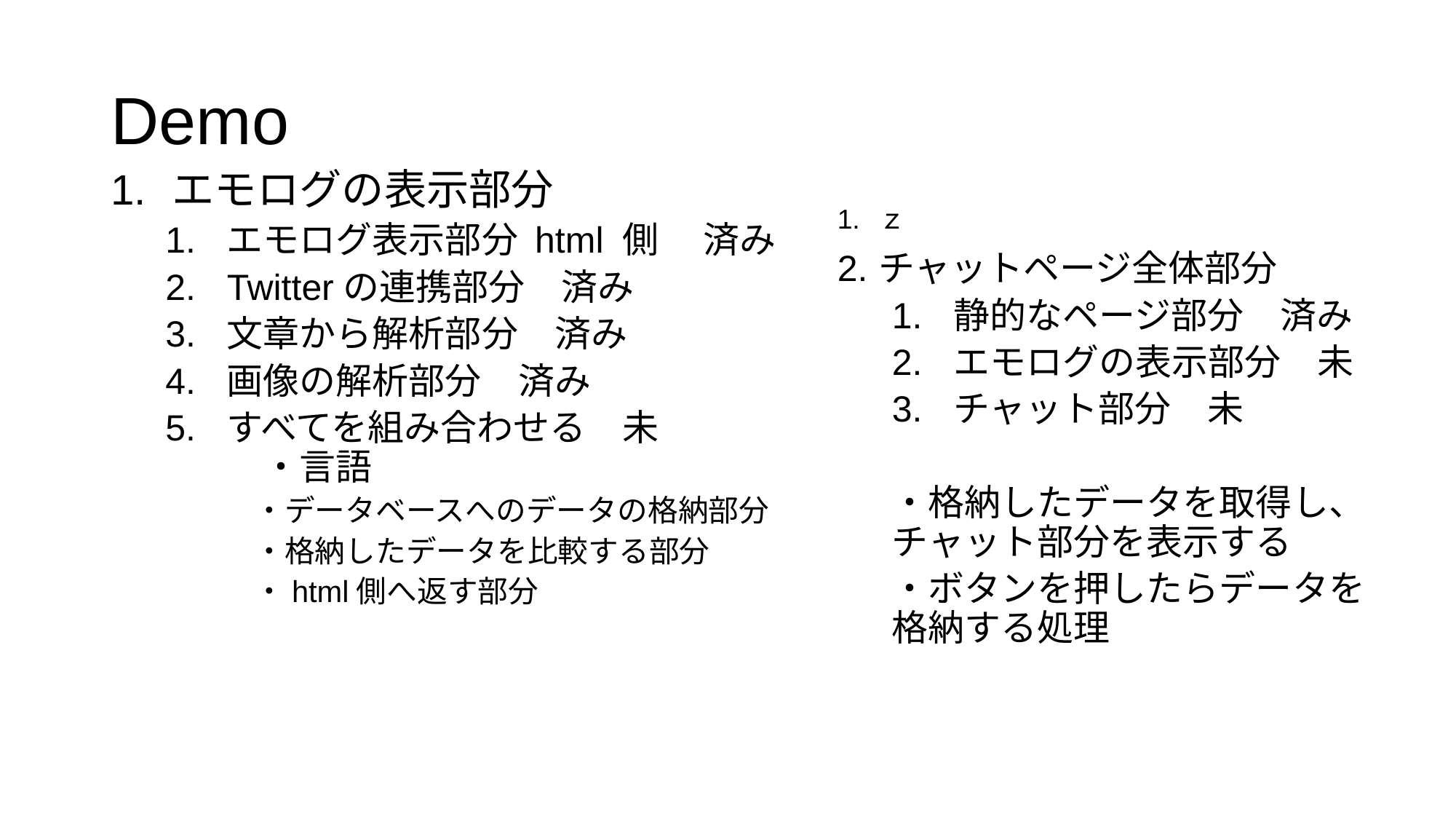

# Demo

ｚ
チャットページ全体部分
静的なページ部分　済み
エモログの表示部分　未
チャット部分　未

・格納したデータを取得し、チャット部分を表示する
・ボタンを押したらデータを格納する処理

エモログの表示部分
エモログ表示部分 html 側 　済み
Twitterの連携部分　済み
文章から解析部分　済み
画像の解析部分　済み
すべてを組み合わせる　未
　・言語
・データベースへのデータの格納部分
・格納したデータを比較する部分
・html側へ返す部分